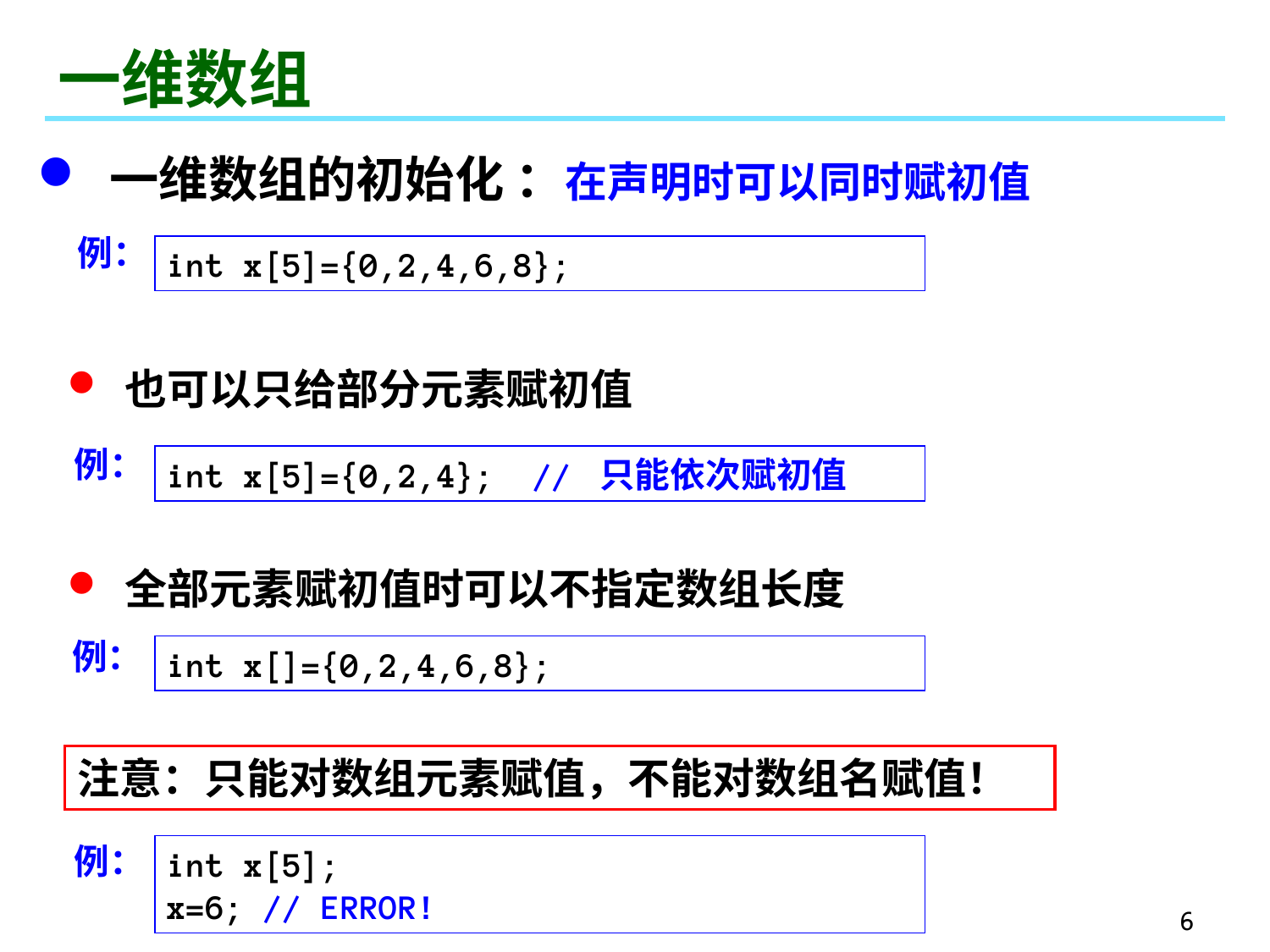

# 一维数组
 一维数组的初始化 ：在声明时可以同时赋初值
例：
int x[5]={0,2,4,6,8};
 也可以只给部分元素赋初值
例：
int x[5]={0,2,4};  // 只能依次赋初值
 全部元素赋初值时可以不指定数组长度
例：
int x[]={0,2,4,6,8};
注意：只能对数组元素赋值，不能对数组名赋值！
例：
int x[5];
x=6; // ERROR!
6